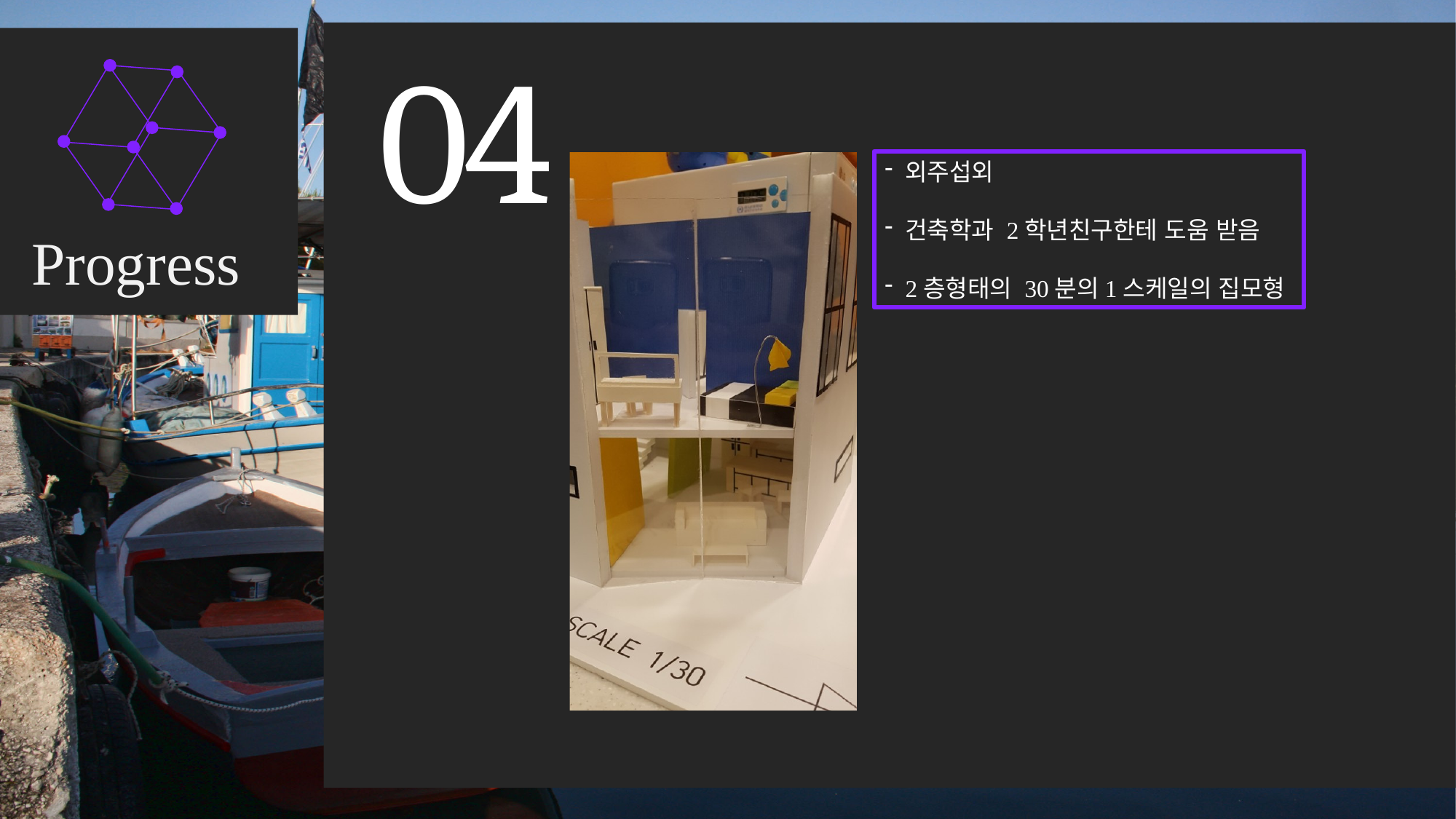

04

외주섭외

건축학과 2학년친구한테 도움 받음

2층형태의 30분의1스케일의 집모형
Progress